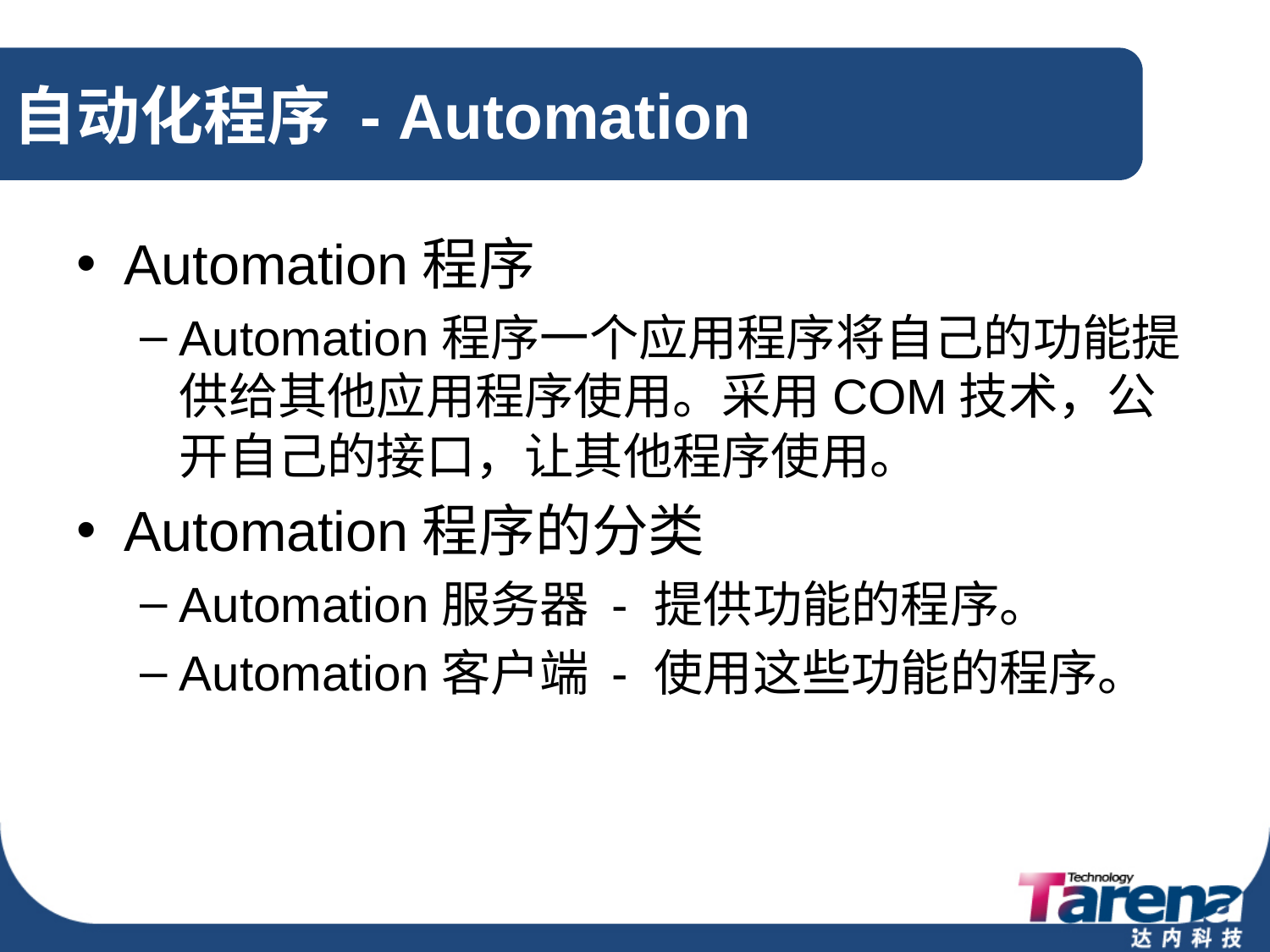

# 自动化程序 - Automation
Automation程序
Automation程序一个应用程序将自己的功能提供给其他应用程序使用。采用COM技术，公开自己的接口，让其他程序使用。
Automation程序的分类
Automation服务器 - 提供功能的程序。
Automation客户端 - 使用这些功能的程序。